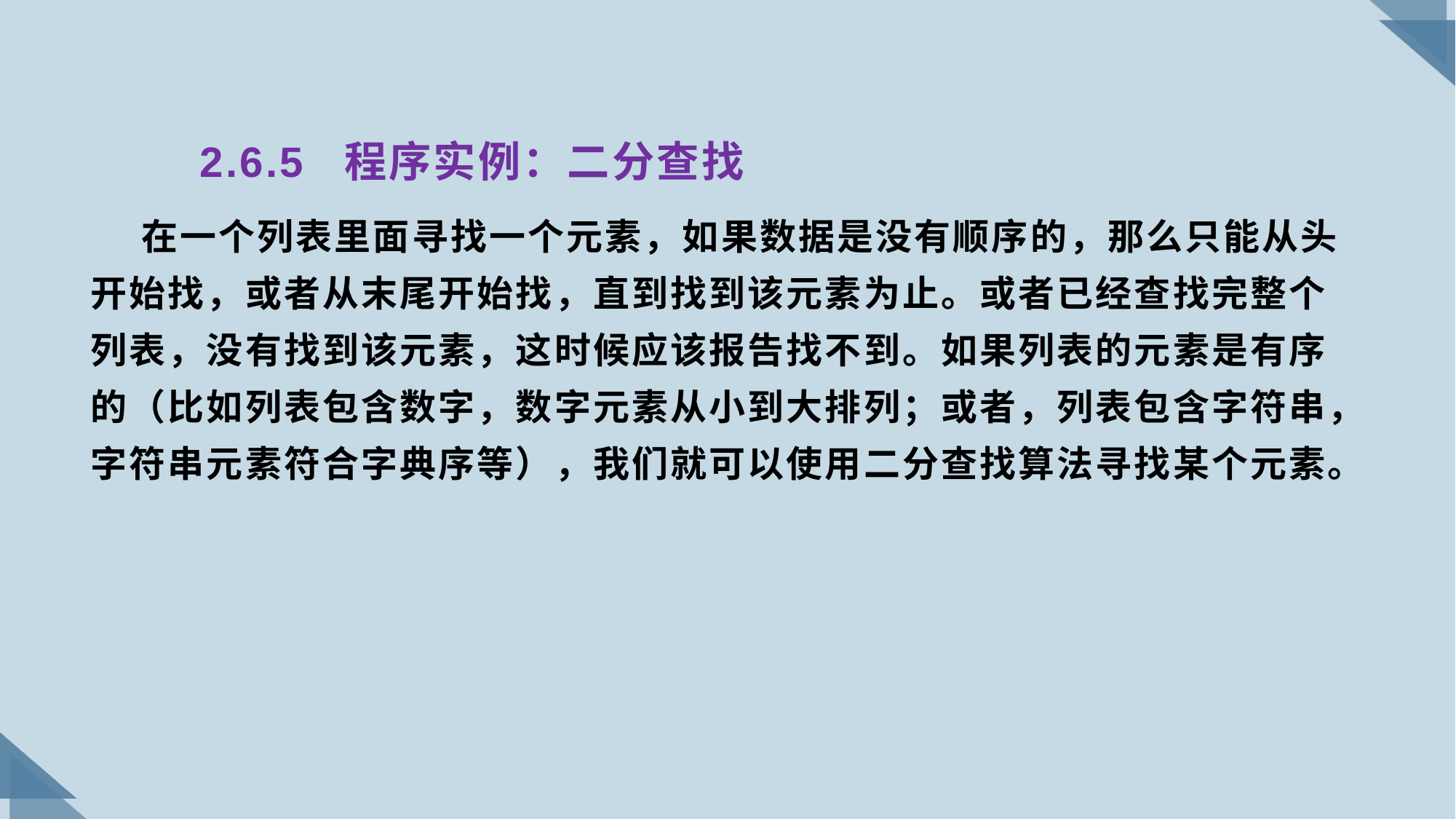

2.6.5  程序实例：二分查找
    在一个列表里面寻找一个元素，如果数据是没有顺序的，那么只能从头开始找，或者从末尾开始找，直到找到该元素为止。或者已经查找完整个列表，没有找到该元素，这时候应该报告找不到。如果列表的元素是有序的（比如列表包含数字，数字元素从小到大排列；或者，列表包含字符串，字符串元素符合字典序等），我们就可以使用二分查找算法寻找某个元素。